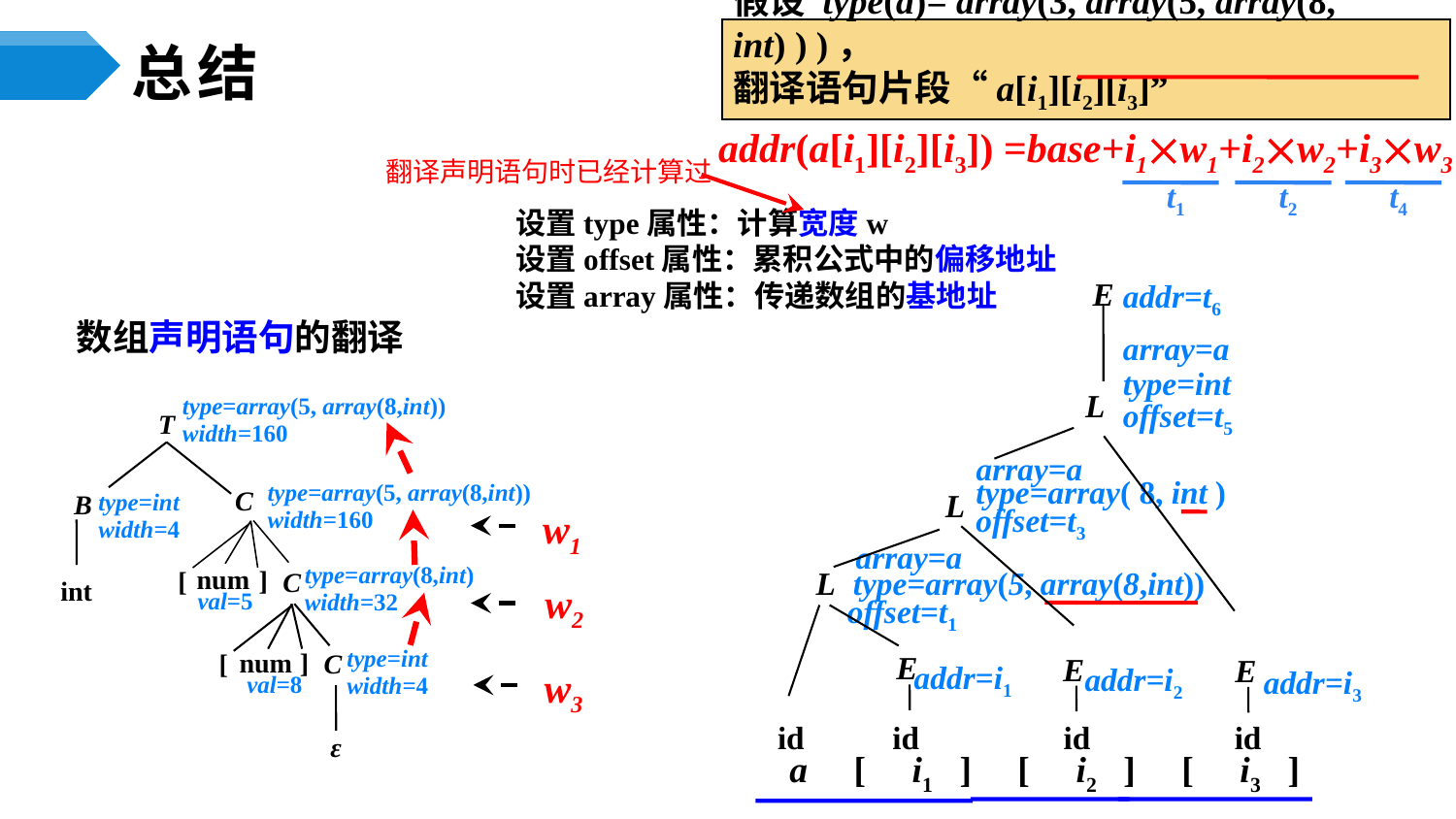

假设 type(a)= array(3, array(5, array(8, int) ) )，
翻译语句片段“a[i1][i2][i3]”
# 总结

addr(a[i1][i2][i3]) =base+i1×w1+i2×w2+i3×w3
翻译声明语句时已经计算过
t1
t2
t4
设置type属性：计算宽度w
设置offset属性：累积公式中的偏移地址
设置array属性：传递数组的基地址
addr=t6
E

数组声明语句的翻译
array=a
type=int

L

offset=t5
type=array(5, array(8,int))
width=160
T

B
C
type=array(5, array(8,int))
width=160
type=int
width=4

int

num
]
[
C
type=array(8,int)
width=32
val=5

num
]
[
C
type=int
width=4
val=8

ε
array=a
type=array( 8, int )
L

w1
w2
w3
offset=t3

array=a
type=array(5, array(8,int))
L

offset=t1

E
E
E

addr=i1
addr=i2
addr=i3
id           id                  id                  id
a     [     i1     ]     [     i2     ]     [     i3     ]